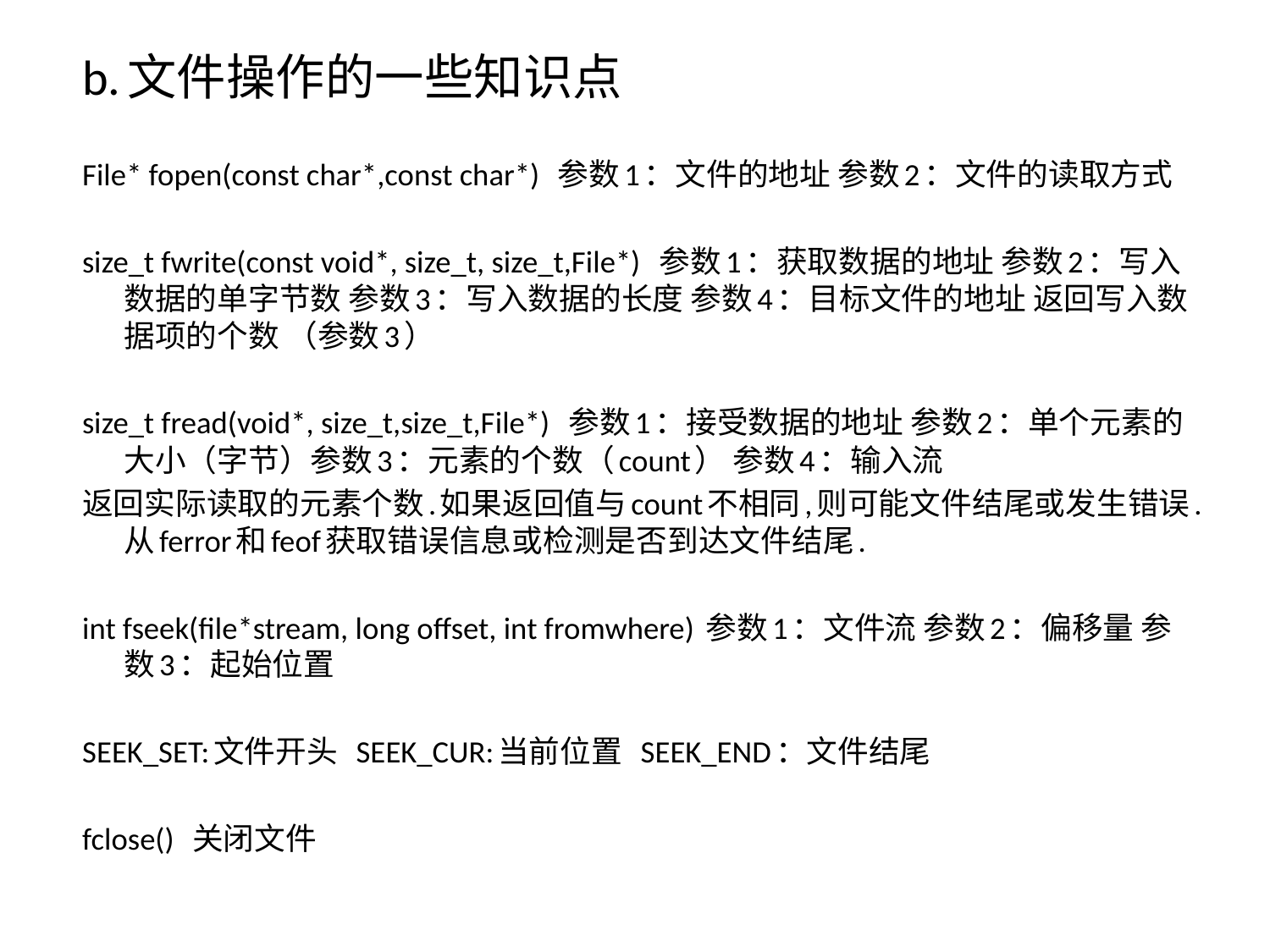

b.文件操作的一些知识点

File* fopen(const char*,const char*)  参数1：文件的地址 参数2：文件的读取方式

size_t fwrite(const void*, size_t, size_t,File*)  参数1：获取数据的地址 参数2：写入数据的单字节数 参数3：写入数据的长度 参数4：目标文件的地址 返回写入数据项的个数 （参数3）

size_t fread(void*, size_t,size_t,File*)  参数1：接受数据的地址 参数2：单个元素的大小（字节）参数3：元素的个数（count） 参数4：输入流
返回实际读取的元素个数.如果返回值与count不相同,则可能文件结尾或发生错误.从ferror和feof获取错误信息或检测是否到达文件结尾.

int fseek(file*stream, long offset, int fromwhere) 参数1：文件流 参数2：偏移量 参数3：起始位置

SEEK_SET:文件开头  SEEK_CUR:当前位置  SEEK_END：文件结尾

fclose()  关闭文件